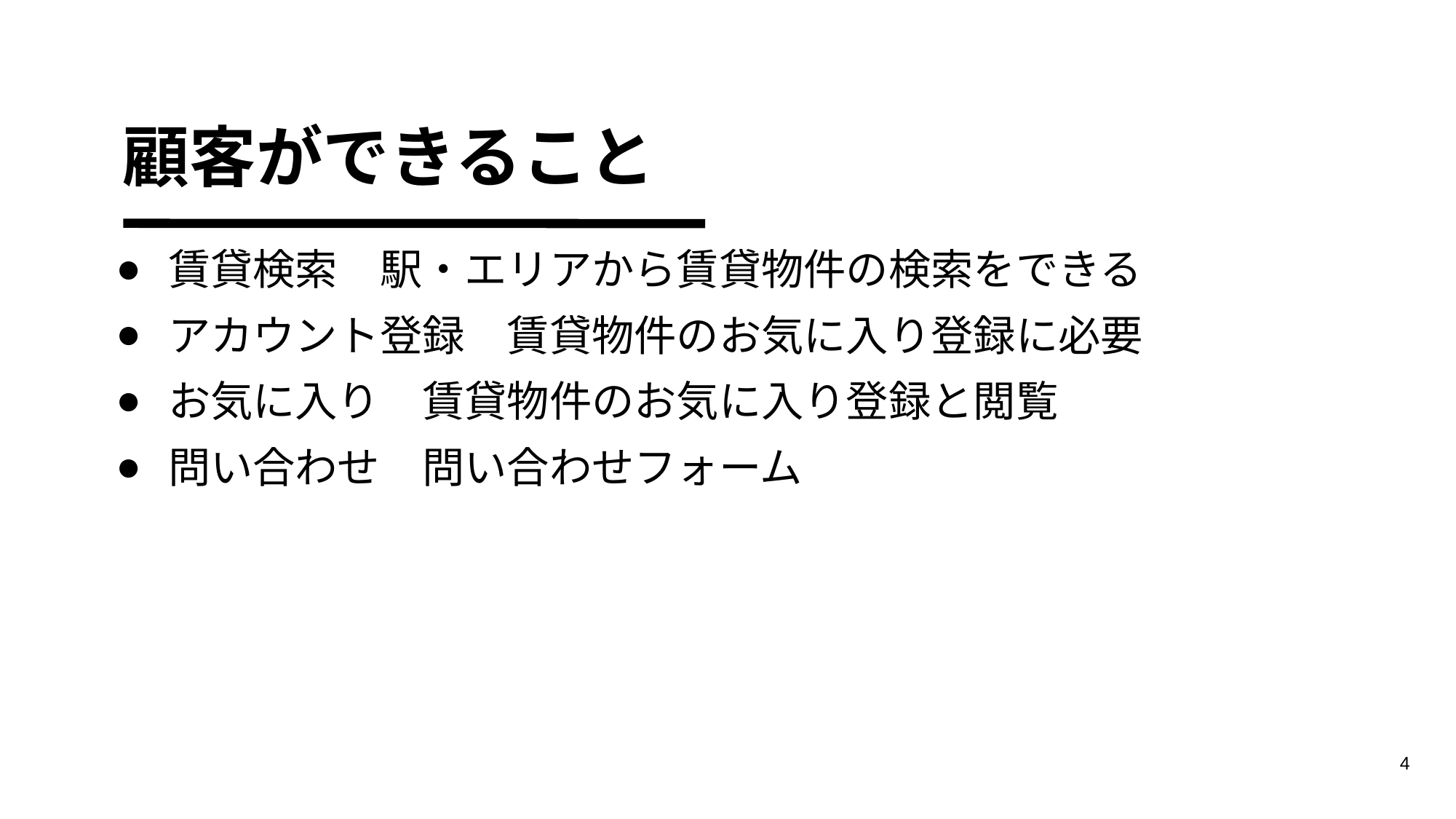

# 顧客ができること
賃貸検索　駅・エリアから賃貸物件の検索をできる
アカウント登録　賃貸物件のお気に入り登録に必要
お気に入り　賃貸物件のお気に入り登録と閲覧
問い合わせ　問い合わせフォーム

4